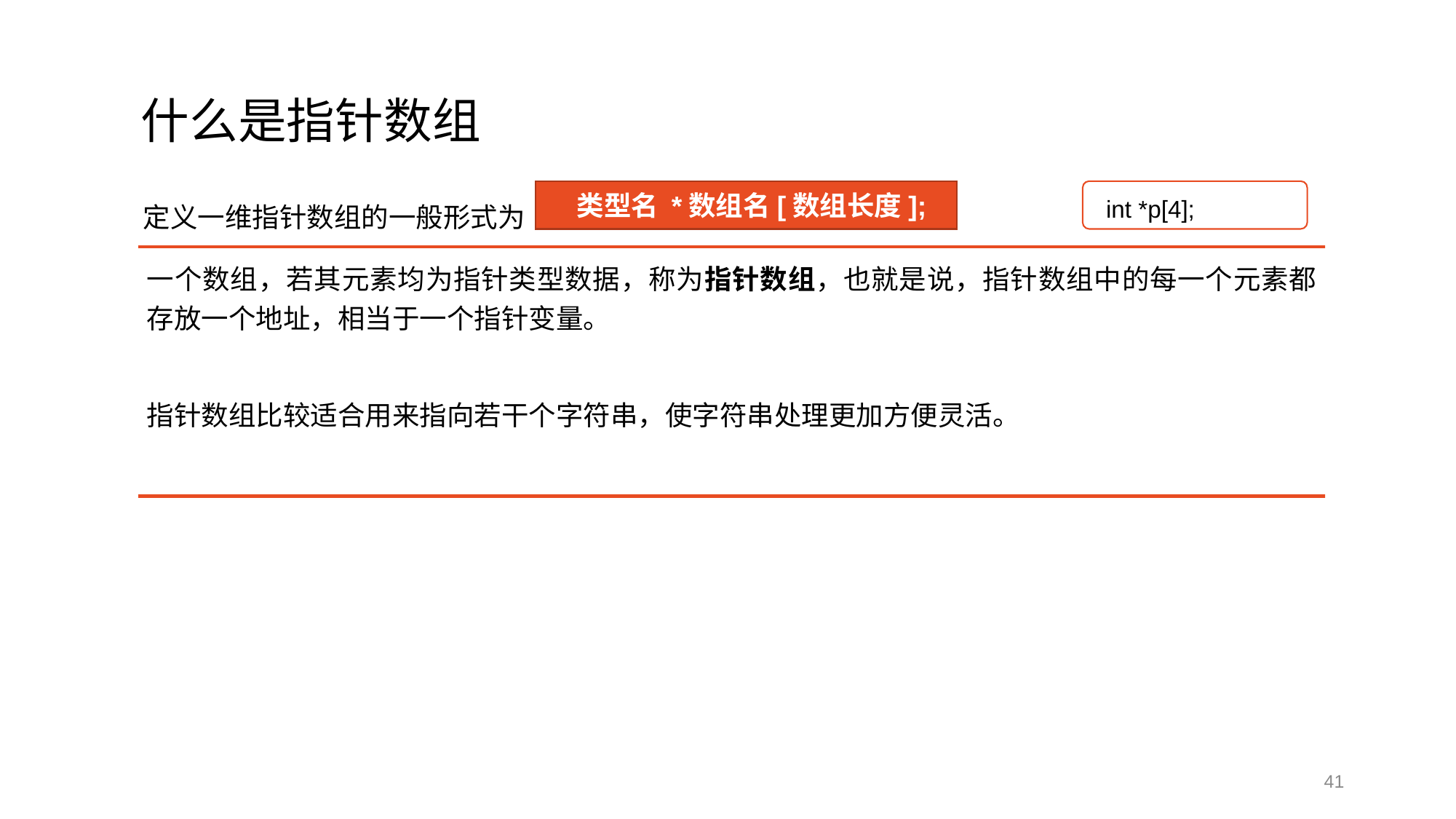

# 什么是指针数组

定义一维指针数组的一般形式为
类型名 *数组名[数组长度];
int *p[4];
一个数组，若其元素均为指针类型数据，称为指针数组，也就是说，指针数组中的每一个元素都存放一个地址，相当于一个指针变量。

指针数组比较适合用来指向若干个字符串，使字符串处理更加方便灵活。
41